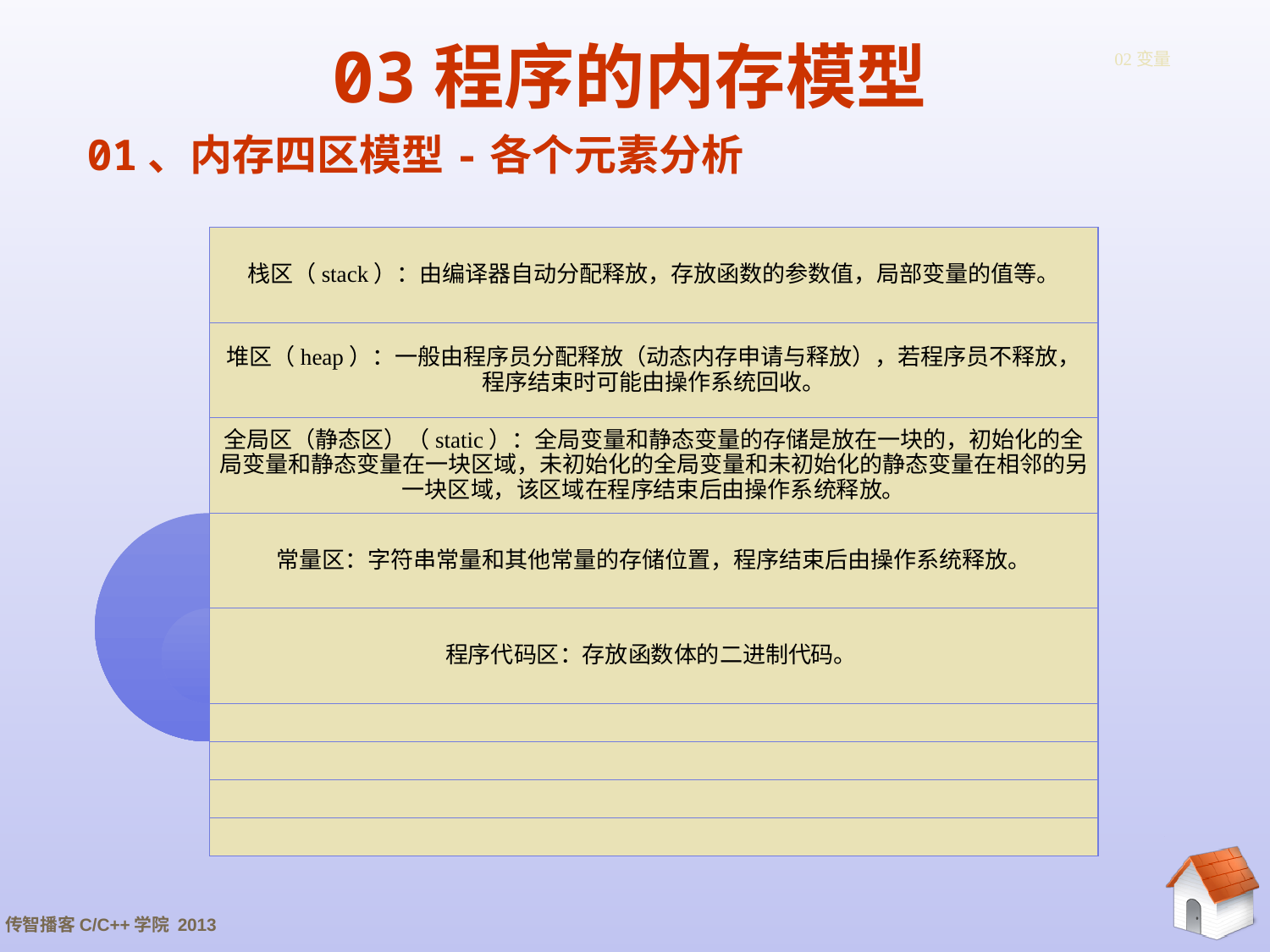

03程序的内存模型
# 02变量
01、内存四区模型-各个元素分析

栈区（stack）：由编译器自动分配释放，存放函数的参数值，局部变量的值等。

堆区（heap）：一般由程序员分配释放（动态内存申请与释放），若程序员不释放，程序结束时可能由操作系统回收。

全局区（静态区）（static）：全局变量和静态变量的存储是放在一块的，初始化的全局变量和静态变量在一块区域，未初始化的全局变量和未初始化的静态变量在相邻的另一块区域，该区域在程序结束后由操作系统释放。

常量区：字符串常量和其他常量的存储位置，程序结束后由操作系统释放。

程序代码区：存放函数体的二进制代码。